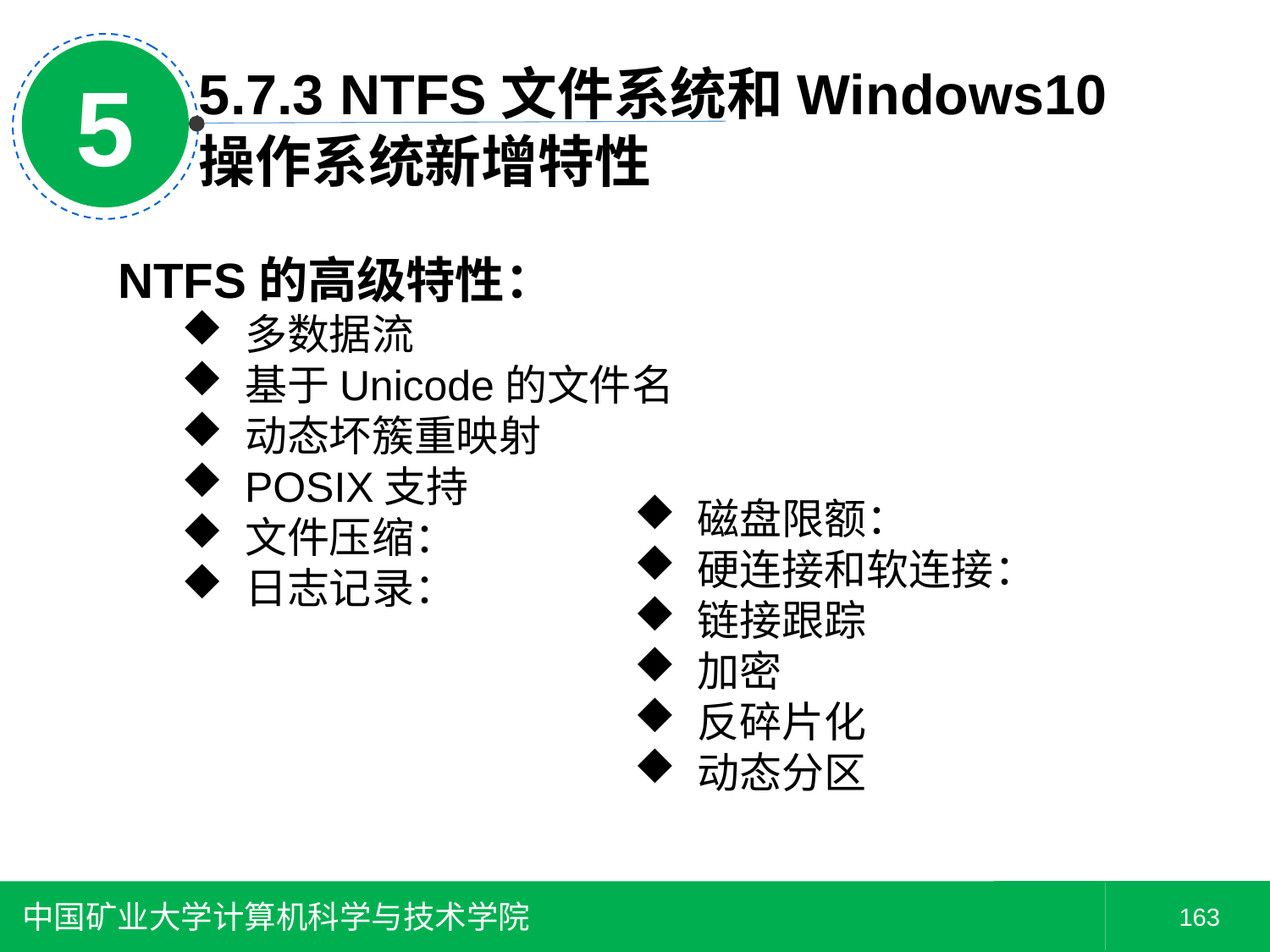

5
5.7.3 NTFS文件系统和Windows10操作系统新增特性

NTFS的高级特性：
多数据流
基于Unicode的文件名
动态坏簇重映射
POSIX支持
文件压缩：
日志记录：

磁盘限额：
硬连接和软连接：
链接跟踪
加密
反碎片化
动态分区